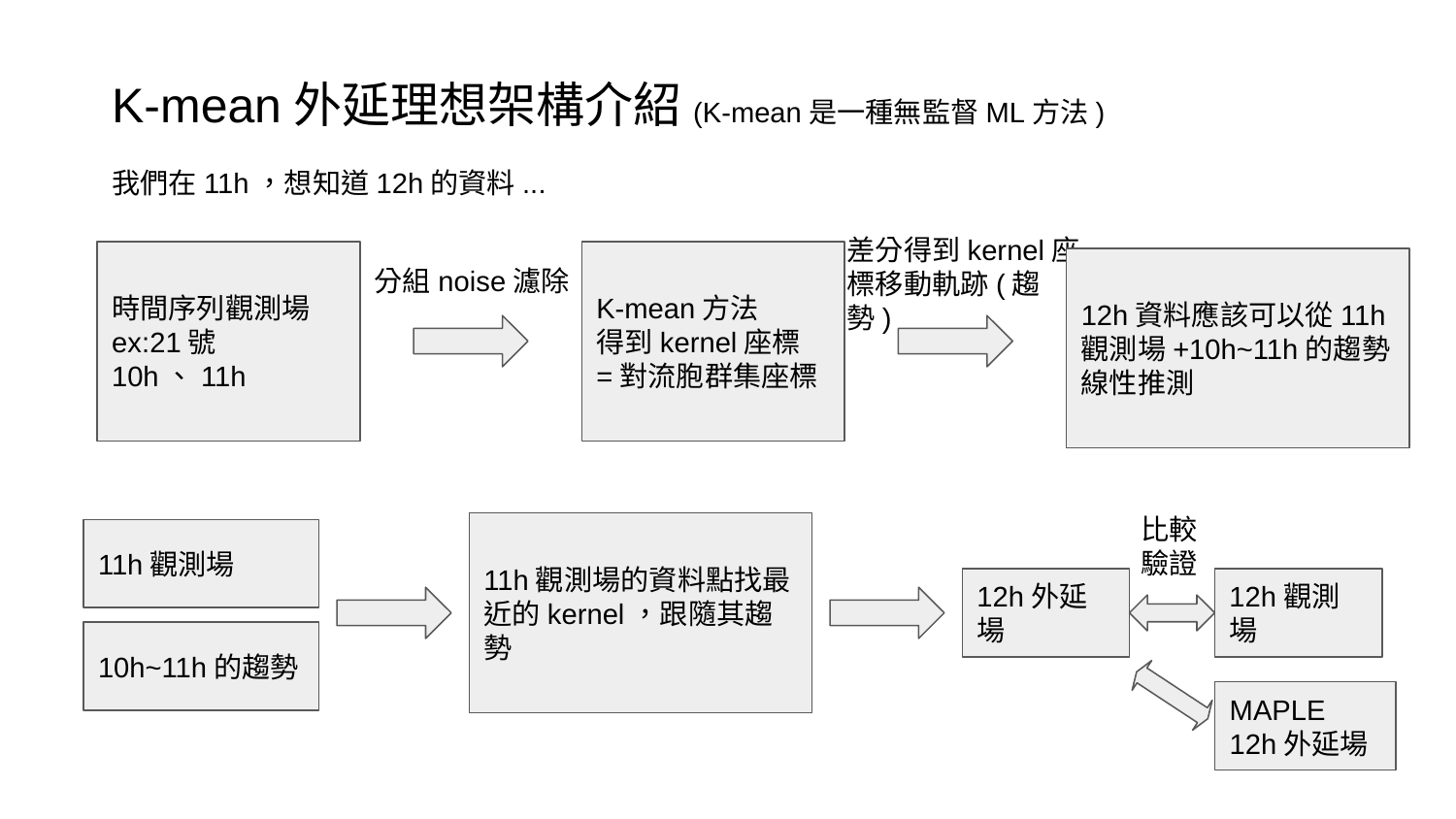

K-mean外延理想架構介紹(K-mean是一種無監督ML方法)
我們在11h，想知道12h的資料...
差分得到kernel座標移動軌跡(趨勢)
時間序列觀測場
ex:21號10h、11h
K-mean方法
得到kernel座標
=對流胞群集座標
分組noise濾除
12h資料應該可以從11h觀測場+10h~11h的趨勢線性推測

比較
驗證
11h觀測場的資料點找最近的kernel，跟隨其趨勢
11h觀測場
12h外延場
12h觀測場

10h~11h的趨勢

MAPLE
12h外延場